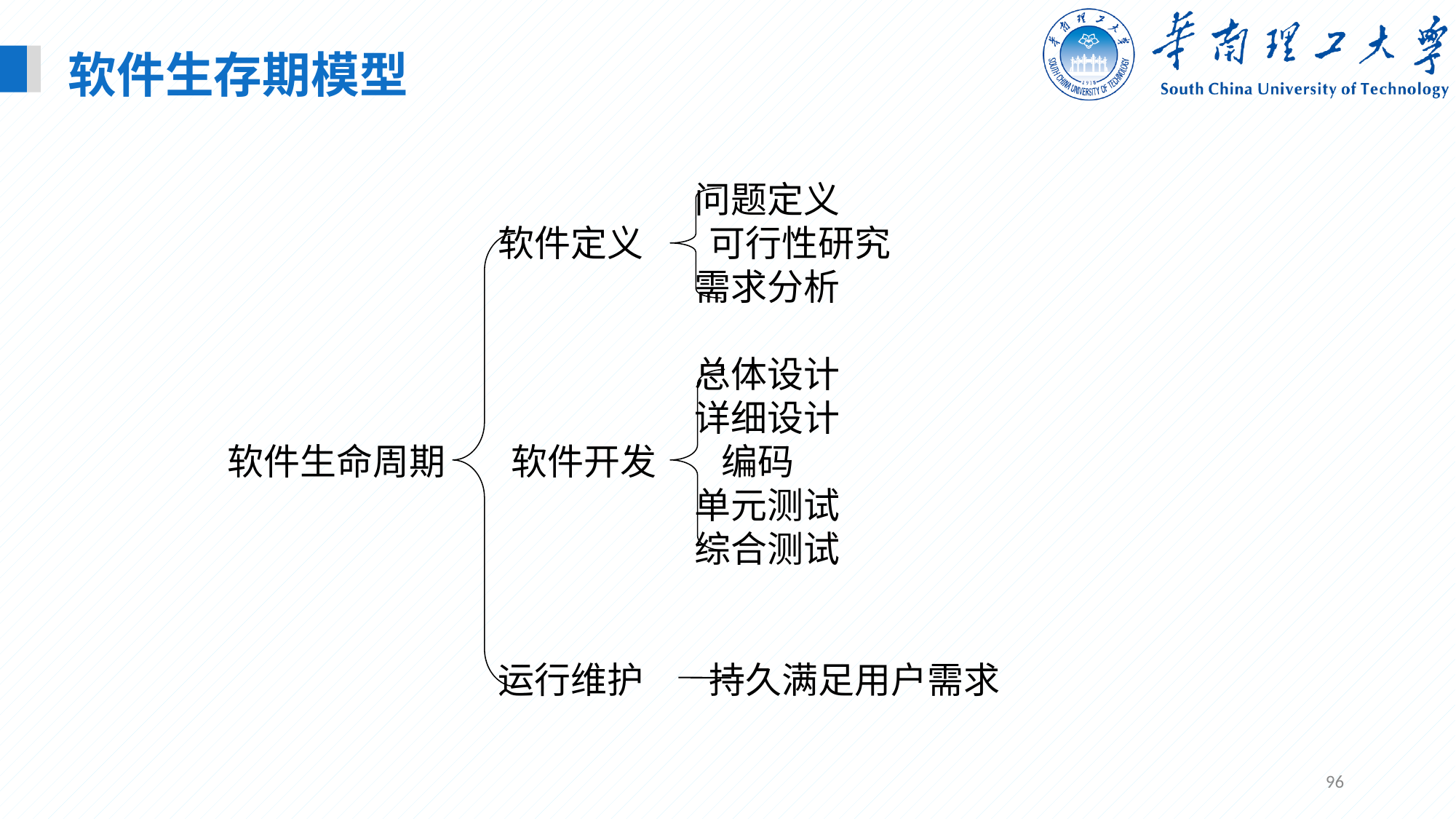

软件生存期模型

                                                        问题定义
                                软件定义        可行性研究
                                                        需求分析

                                                        总体设计
                                                        详细设计
软件生命周期        软件开发        编码
                                                        单元测试
                                                        综合测试

                                运行维护        持久满足用户需求

96